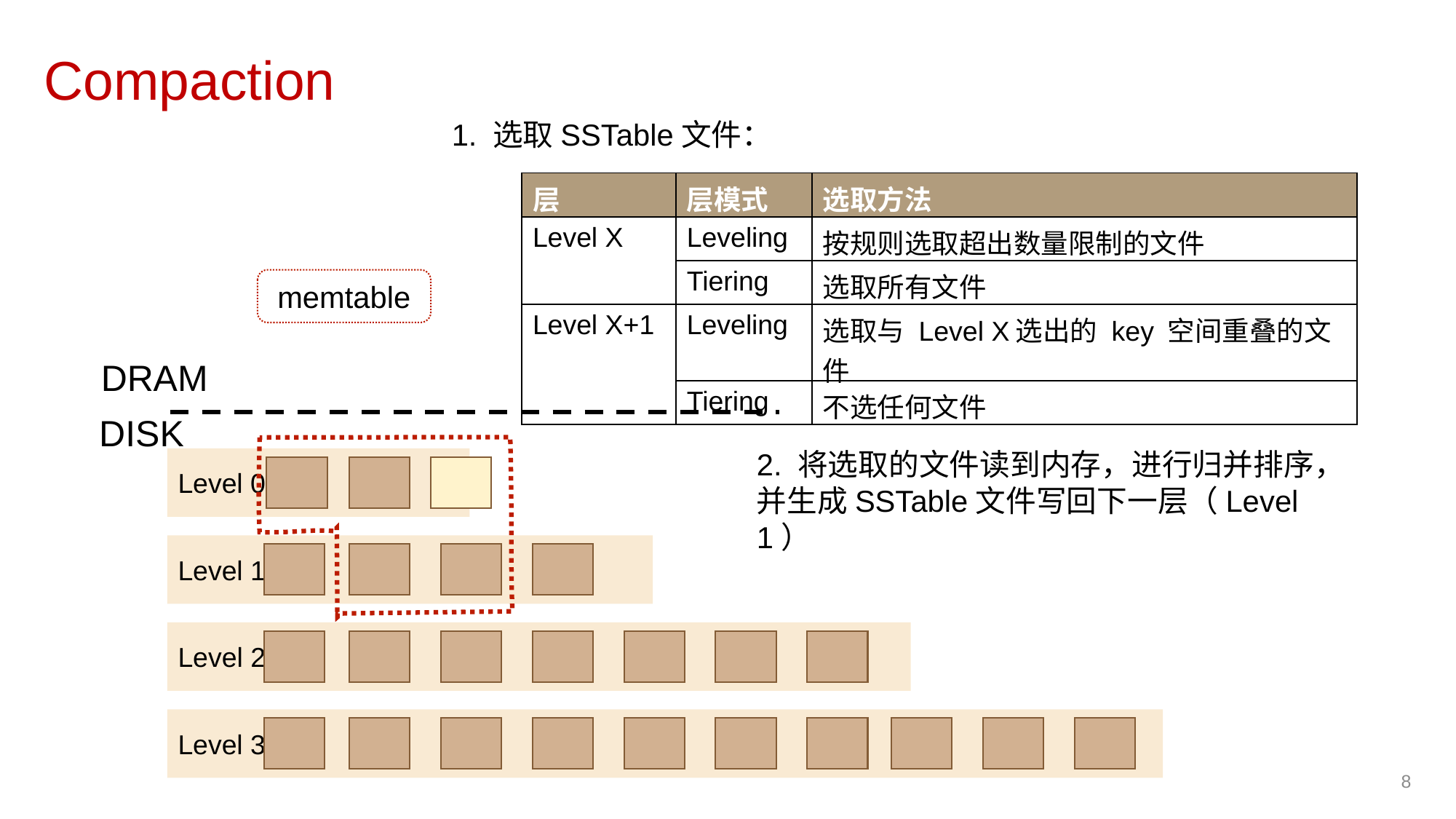

# Compaction
1. 选取SSTable文件：

| 层 | 层模式 | 选取方法 |
| --- | --- | --- |
| Level X | Leveling | 按规则选取超出数量限制的文件 |
|  | Tiering | 选取所有文件 |
| Level X+1 | Leveling | 选取与 Level X选出的 key 空间重叠的文件 |
|  | Tiering | 不选任何文件 |
memtable
DRAM
DISK

2. 将选取的文件读到内存，进行归并排序，并生成SSTable文件写回下一层（Level 1）
Level 0

Level 1

Level 2

Level 3

8